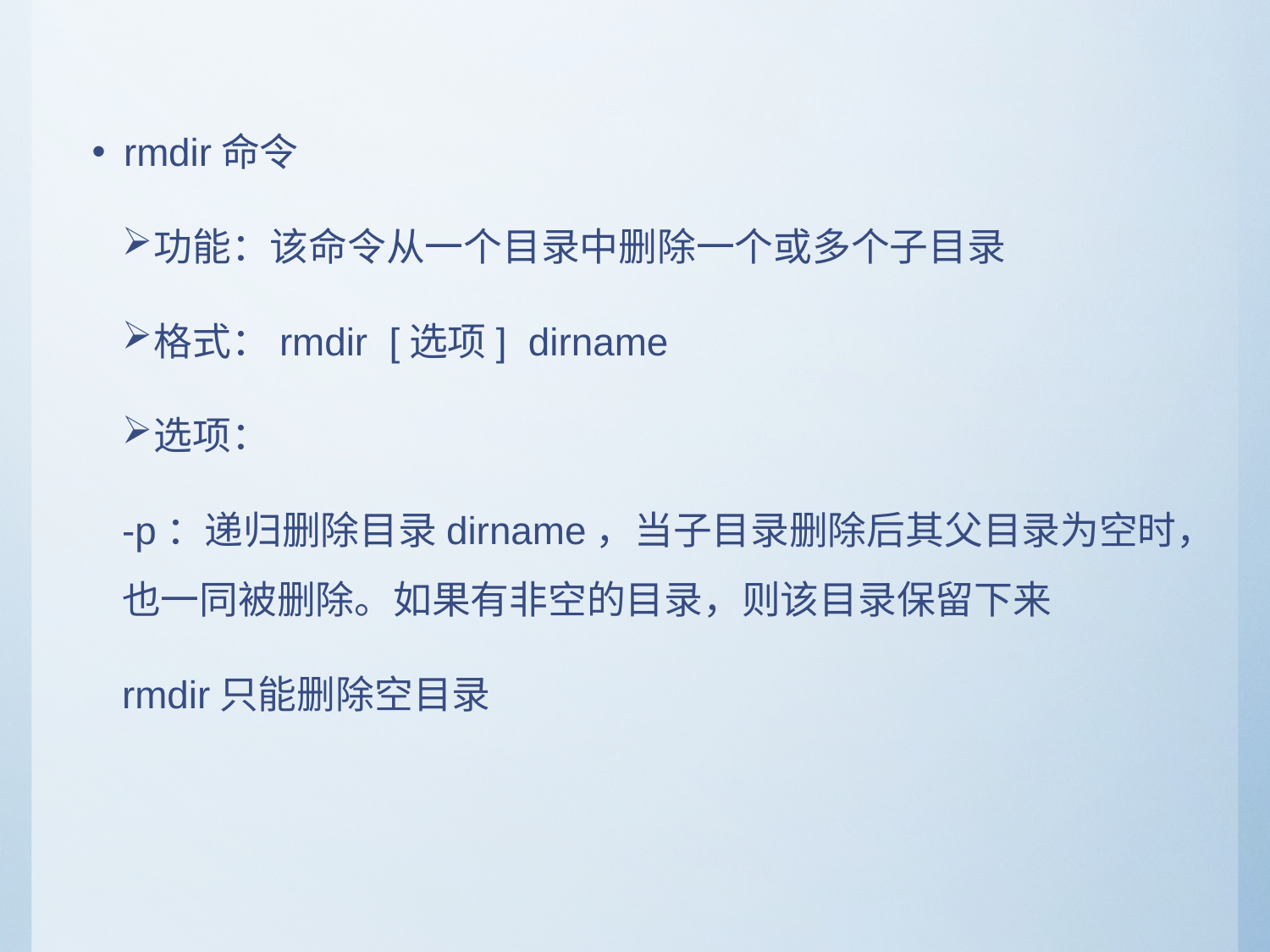

rmdir命令
功能：该命令从一个目录中删除一个或多个子目录
格式：rmdir  [选项]  dirname
选项：
-p：递归删除目录dirname，当子目录删除后其父目录为空时，也一同被删除。如果有非空的目录，则该目录保留下来
rmdir只能删除空目录